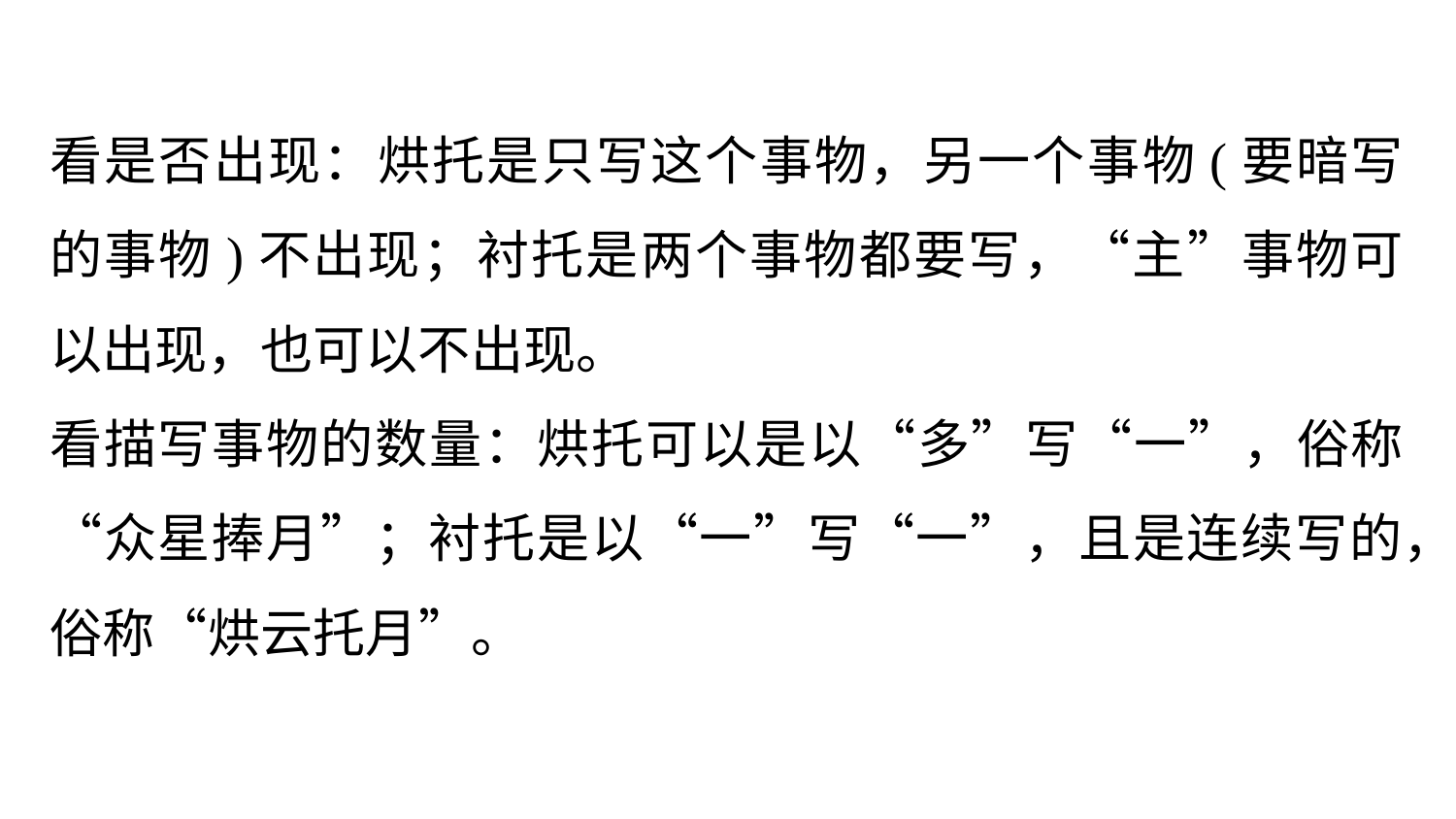

看是否出现：烘托是只写这个事物，另一个事物(要暗写的事物)不出现；衬托是两个事物都要写，“主”事物可以出现，也可以不出现。
看描写事物的数量：烘托可以是以“多”写“一”，俗称“众星捧月”；衬托是以“一”写“一”，且是连续写的，俗称“烘云托月”。